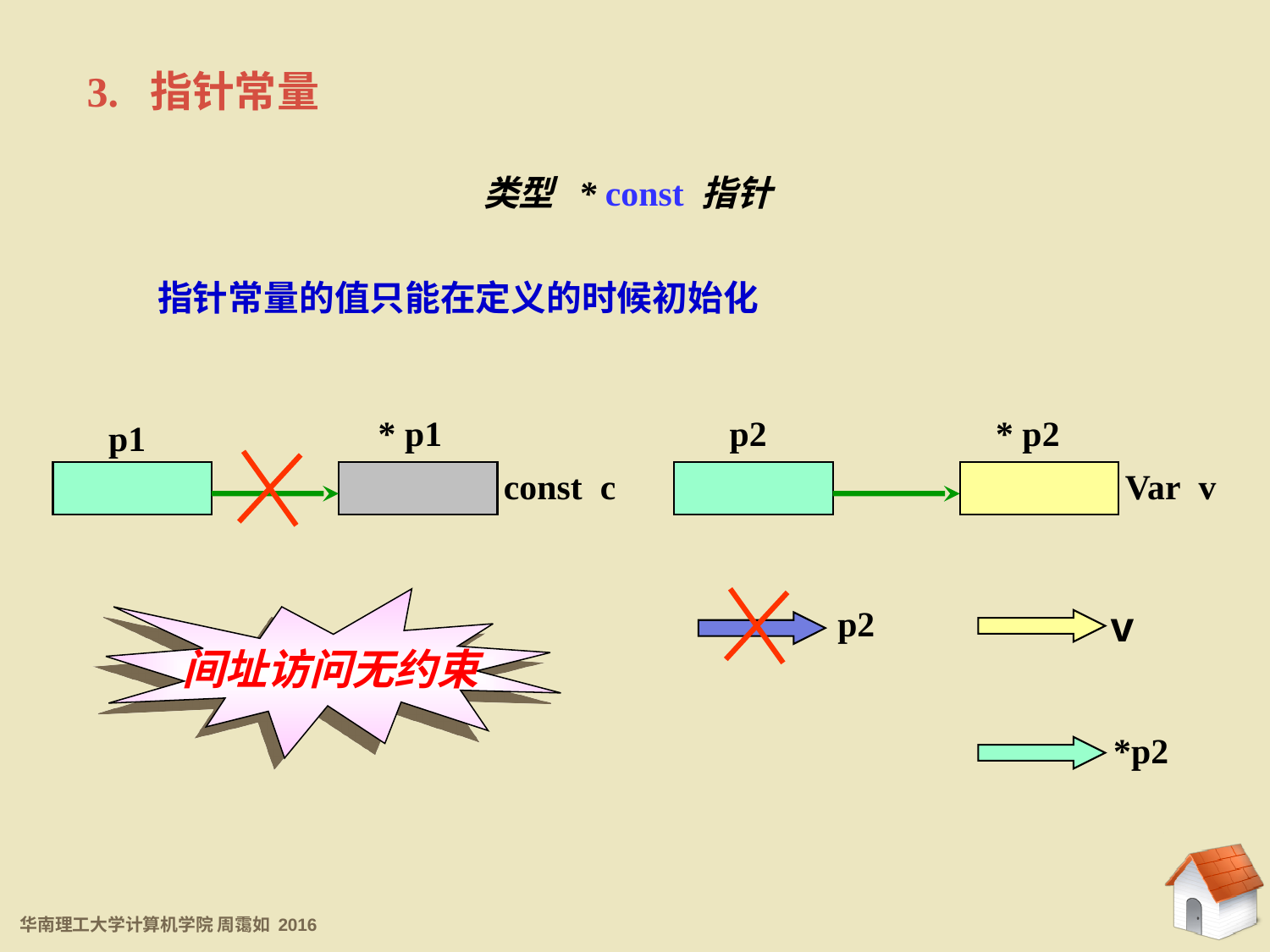

3.  指针常量
类型  * const 指针
指针常量的值只能在定义的时候初始化
* p1

p2

* p2

p1

const  c

Var  v

间址访问无约束

v
p2

*p2